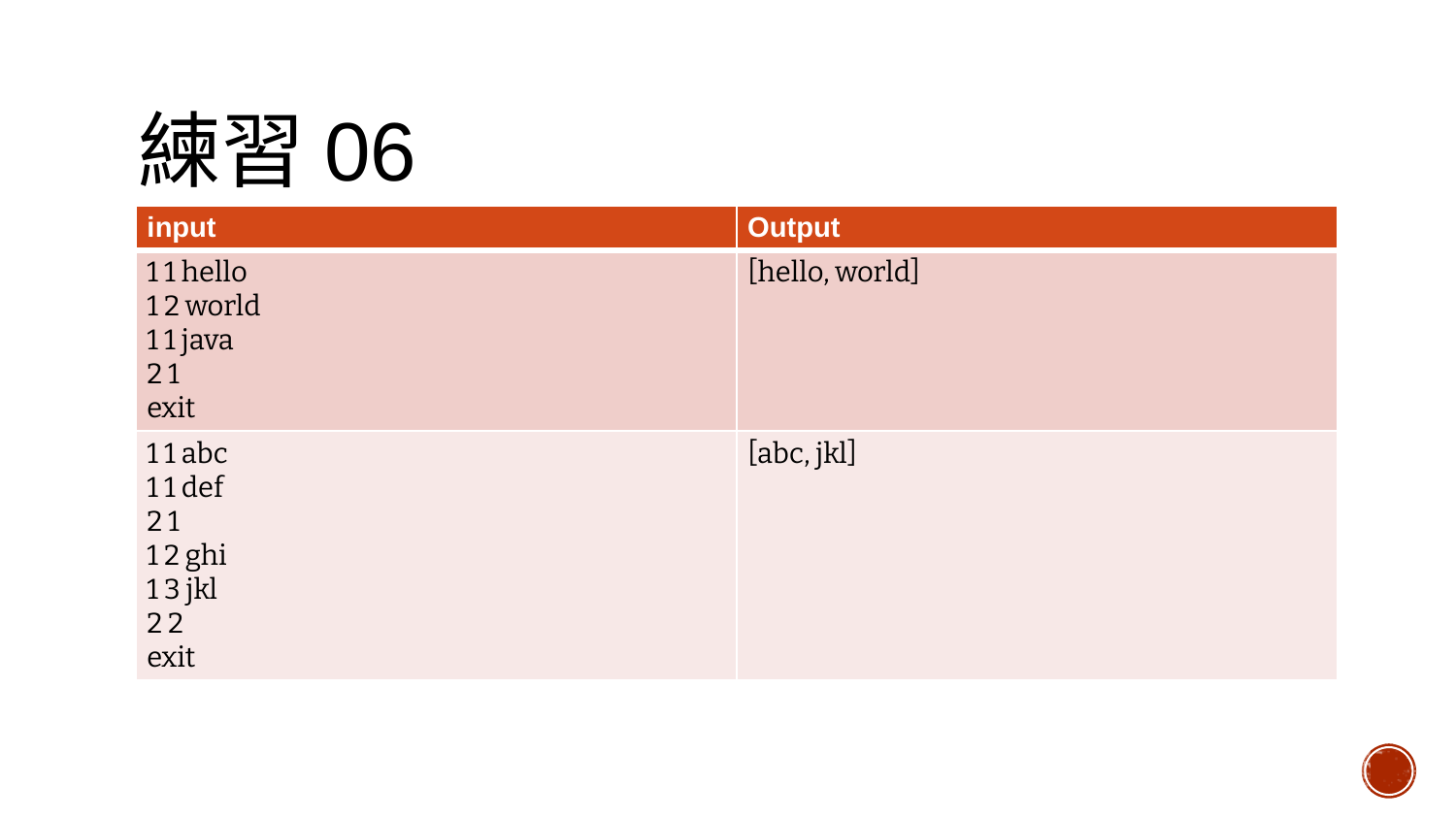

# 練習06
| input | Output |
| --- | --- |
| 1 1 hello 1 2 world 1 1 java 2 1 exit | [hello, world] |
| 1 1 abc 1 1 def 2 1 1 2 ghi 1 3 jkl 2 2 exit | [abc, jkl] |